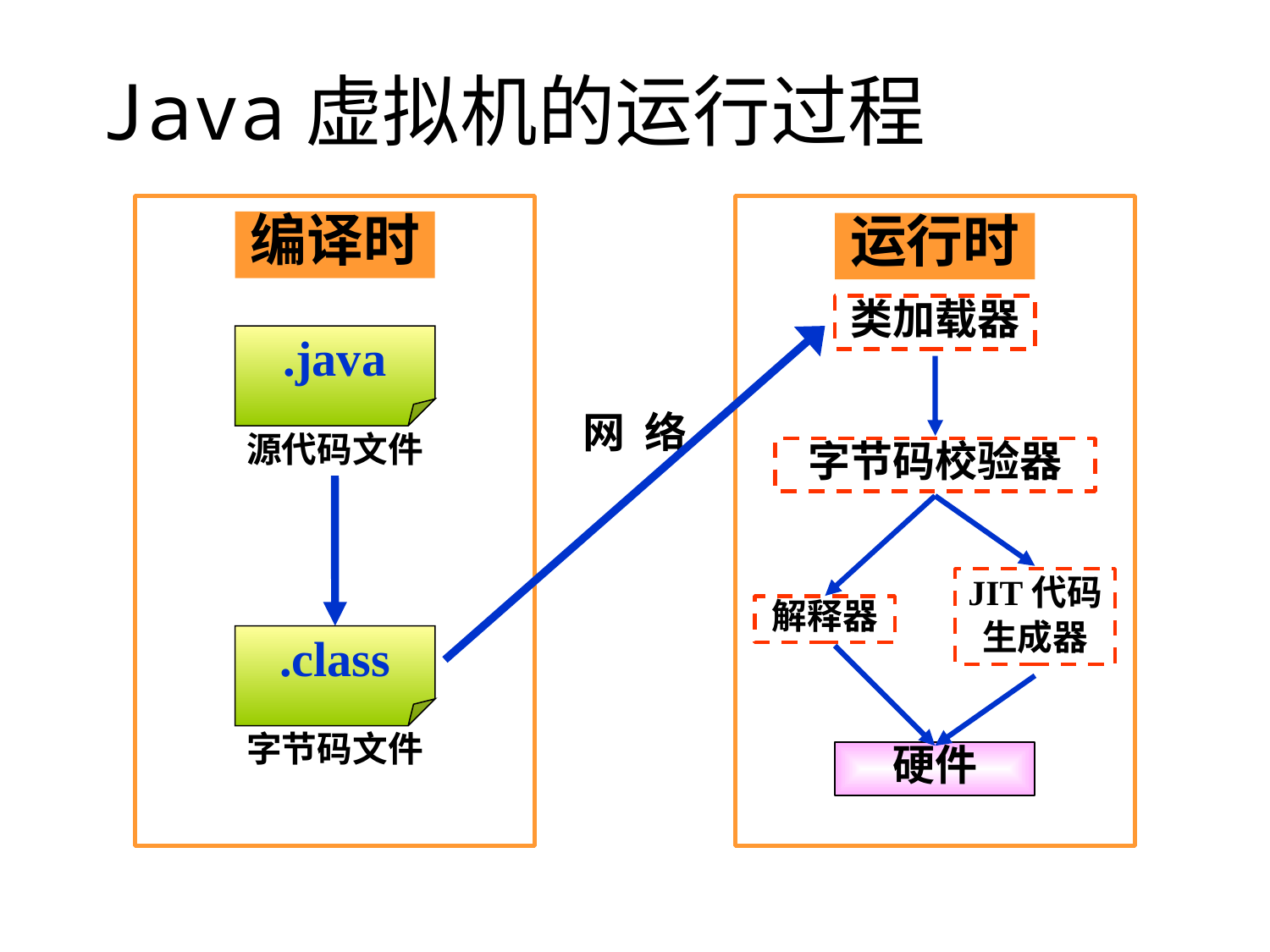

Java虚拟机的运行过程

编译时

运行时
类加载器
.java
源代码文件

网  络
字节码校验器

JIT代码
生成器
解释器
.class
字节码文件

硬件